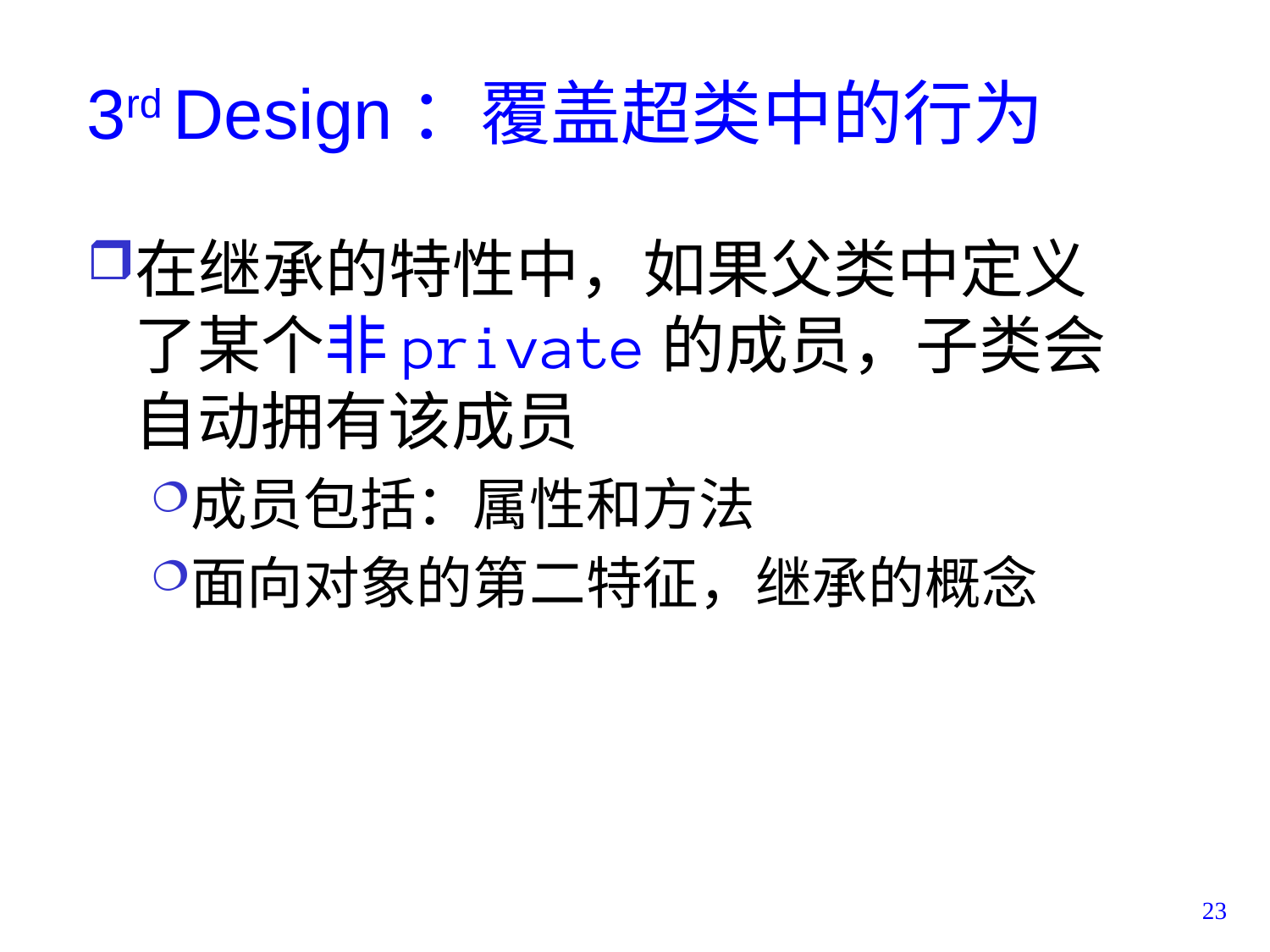

# 3rd Design：覆盖超类中的行为
在继承的特性中，如果父类中定义了某个非private的成员，子类会自动拥有该成员
成员包括：属性和方法
面向对象的第二特征，继承的概念
23